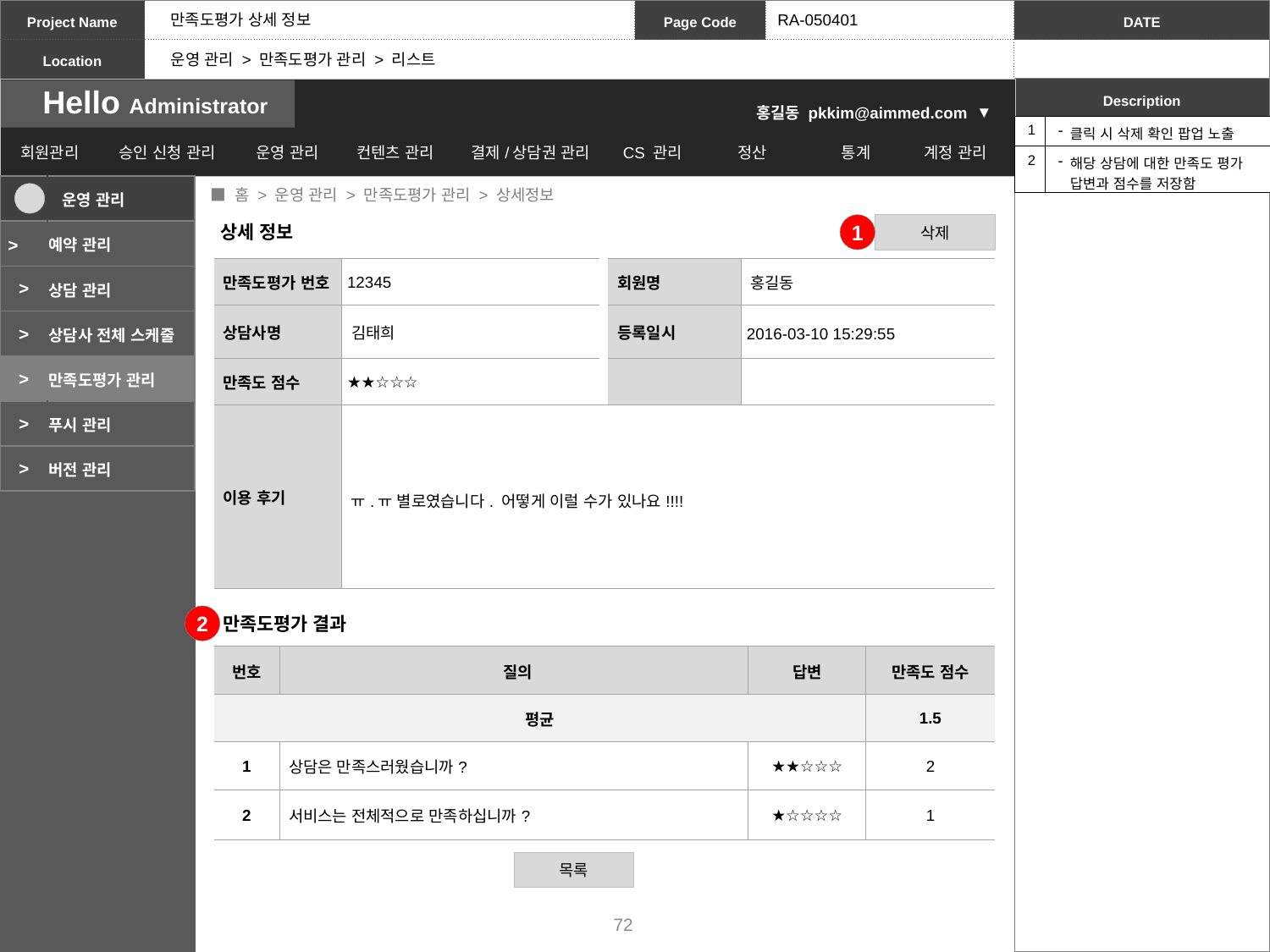

만족도평가 상세 정보
RA-050401
운영 관리 > 만족도평가 관리 > 리스트
| 1 | 클릭 시 삭제 확인 팝업 노출 |
| --- | --- |
| 2 | 해당 상담에 대한 만족도 평가 답변과 점수를 저장함 |
   ■ 홈 > 운영 관리 > 만족도평가 관리 > 상세정보

|  | 운영 관리 |
| --- | --- |
| > | 예약 관리 |
| > | 상담 관리 |
| > | 상담사 전체 스케줄 |
| > | 만족도평가 관리 |
| > | 푸시 관리 |
| > | 버전 관리 |

1
상세 정보
삭제
| 만족도평가 번호 | 12345 |  | 회원명 | 홍길동 |
| --- | --- | --- | --- | --- |
| 상담사명 | 김태희 |  | 등록일시 | 2016-03-10 15:29:55 |
| 만족도 점수 | ★★☆☆☆ |  |  |  |
| 이용 후기 | ㅠ.ㅠ 별로였습니다. 어떻게 이럴 수가 있나요!!!! |  |  |  |
2
만족도평가 결과
| 번호 | 질의 | 답변 | 만족도 점수 |
| --- | --- | --- | --- |
| 평균 |  |  | 1.5 |
| 1 | 상담은 만족스러웠습니까? | ★★☆☆☆ | 2 |
| 2 | 서비스는 전체적으로 만족하십니까? | ★☆☆☆☆ | 1 |
목록
72